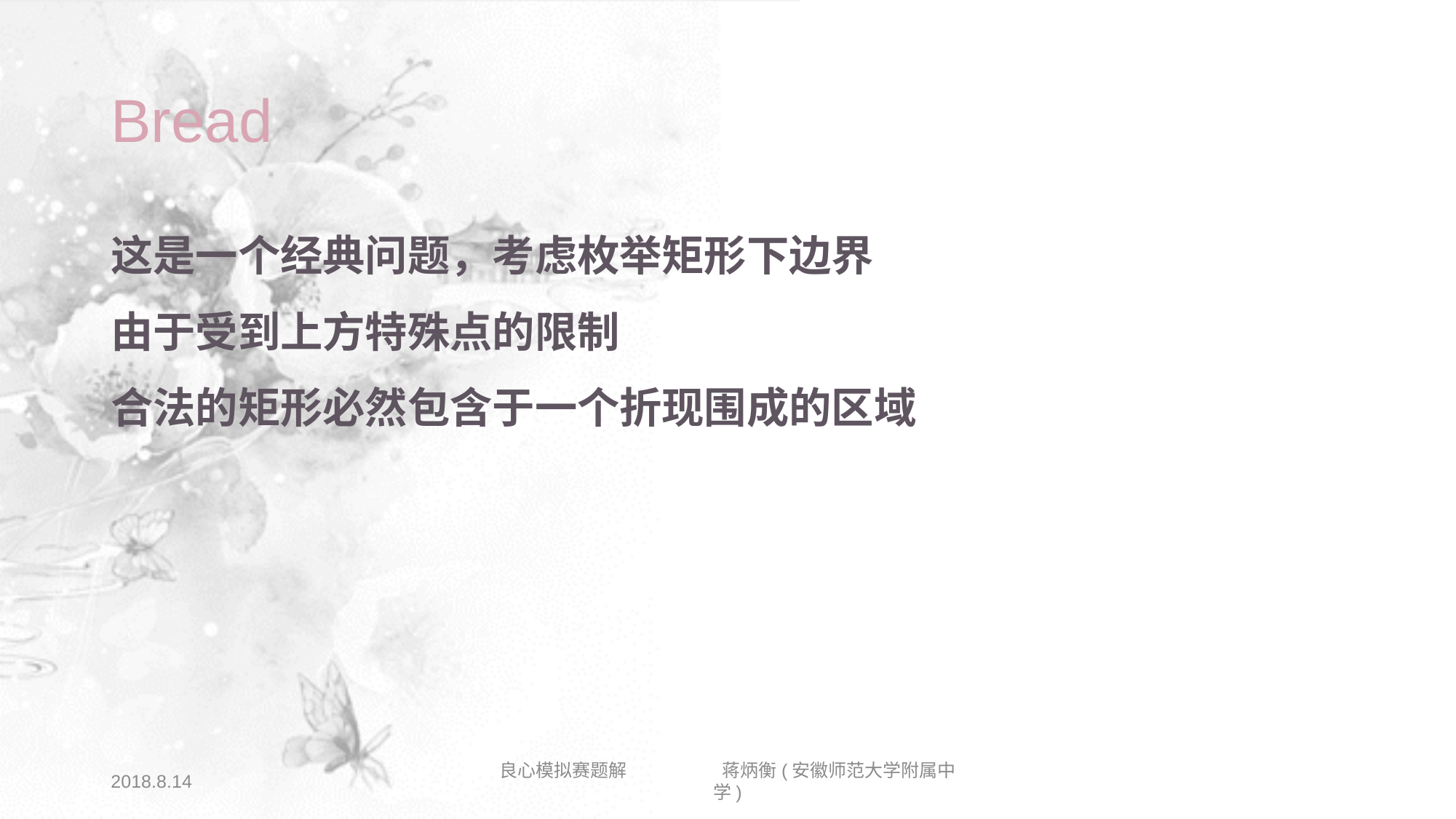

# Bread
这是一个经典问题，考虑枚举矩形下边界
由于受到上方特殊点的限制
合法的矩形必然包含于一个折现围成的区域

2018.8.14
良心模拟赛题解                 蒋炳衡(安徽师范大学附属中学)
18